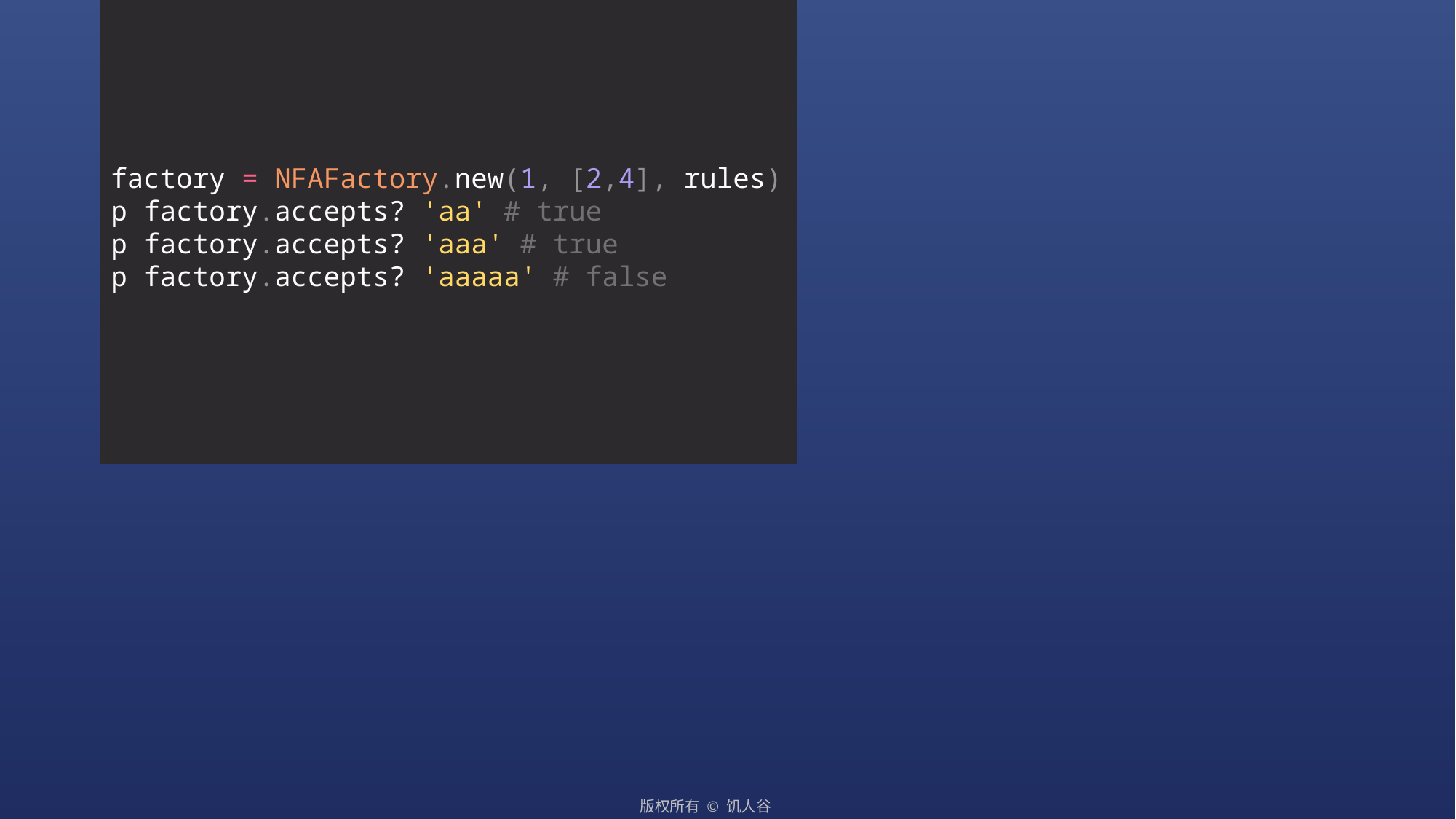

# 运行 nfa_2.rb
factory = NFAFactory.new(1, [2,4], rules)
p factory.accepts? 'aa' # true
p factory.accepts? 'aaa' # true
p factory.accepts? 'aaaaa' # false